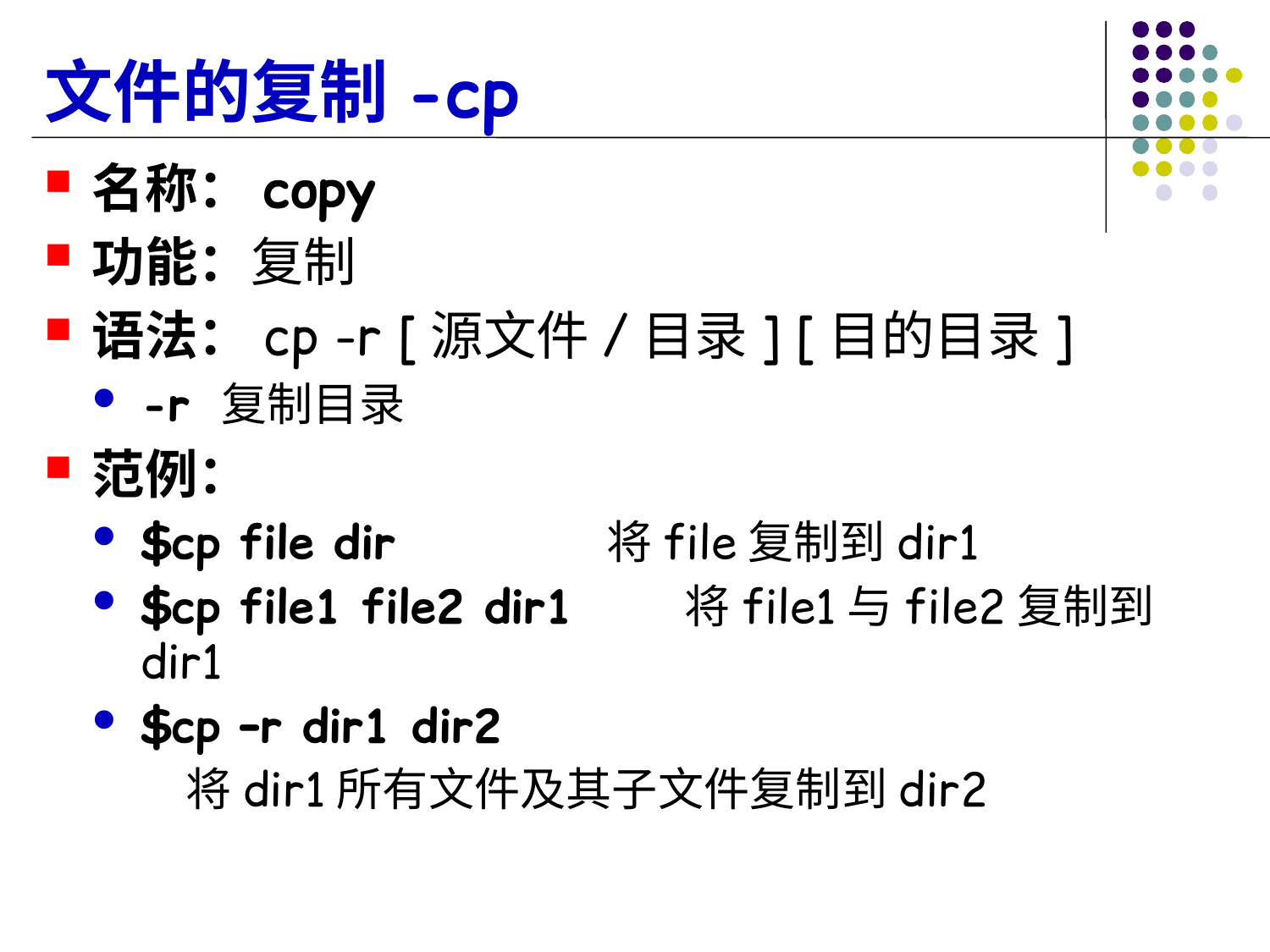

# 文件的复制-cp
名称：copy
功能：复制
语法：cp -r [源文件/目录] [目的目录]
-r 复制目录
范例：
$cp file dir          将file复制到dir1
$cp file1 file2 dir1     将file1与file2复制到dir1
$cp –r dir1 dir2
        将dir1所有文件及其子文件复制到dir2